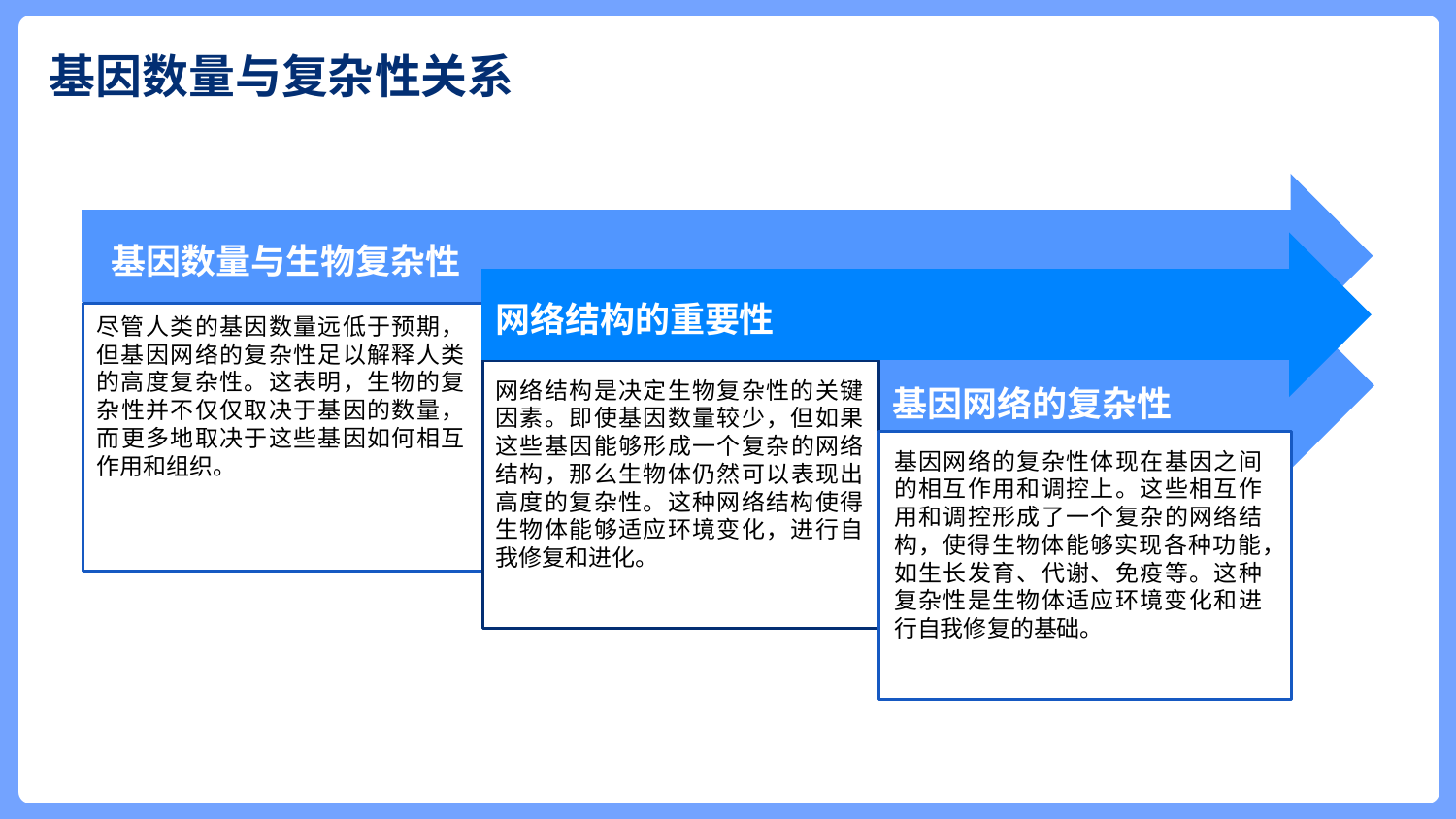

基因数量与复杂性关系

基因数量与生物复杂性

网络结构的重要性
尽管人类的基因数量远低于预期，但基因网络的复杂性足以解释人类的高度复杂性。这表明，生物的复杂性并不仅仅取决于基因的数量，而更多地取决于这些基因如何相互作用和组织。

网络结构是决定生物复杂性的关键因素。即使基因数量较少，但如果这些基因能够形成一个复杂的网络结构，那么生物体仍然可以表现出高度的复杂性。这种网络结构使得生物体能够适应环境变化，进行自我修复和进化。

基因网络的复杂性

基因网络的复杂性体现在基因之间的相互作用和调控上。这些相互作用和调控形成了一个复杂的网络结构，使得生物体能够实现各种功能，如生长发育、代谢、免疫等。这种复杂性是生物体适应环境变化和进行自我修复的基础。